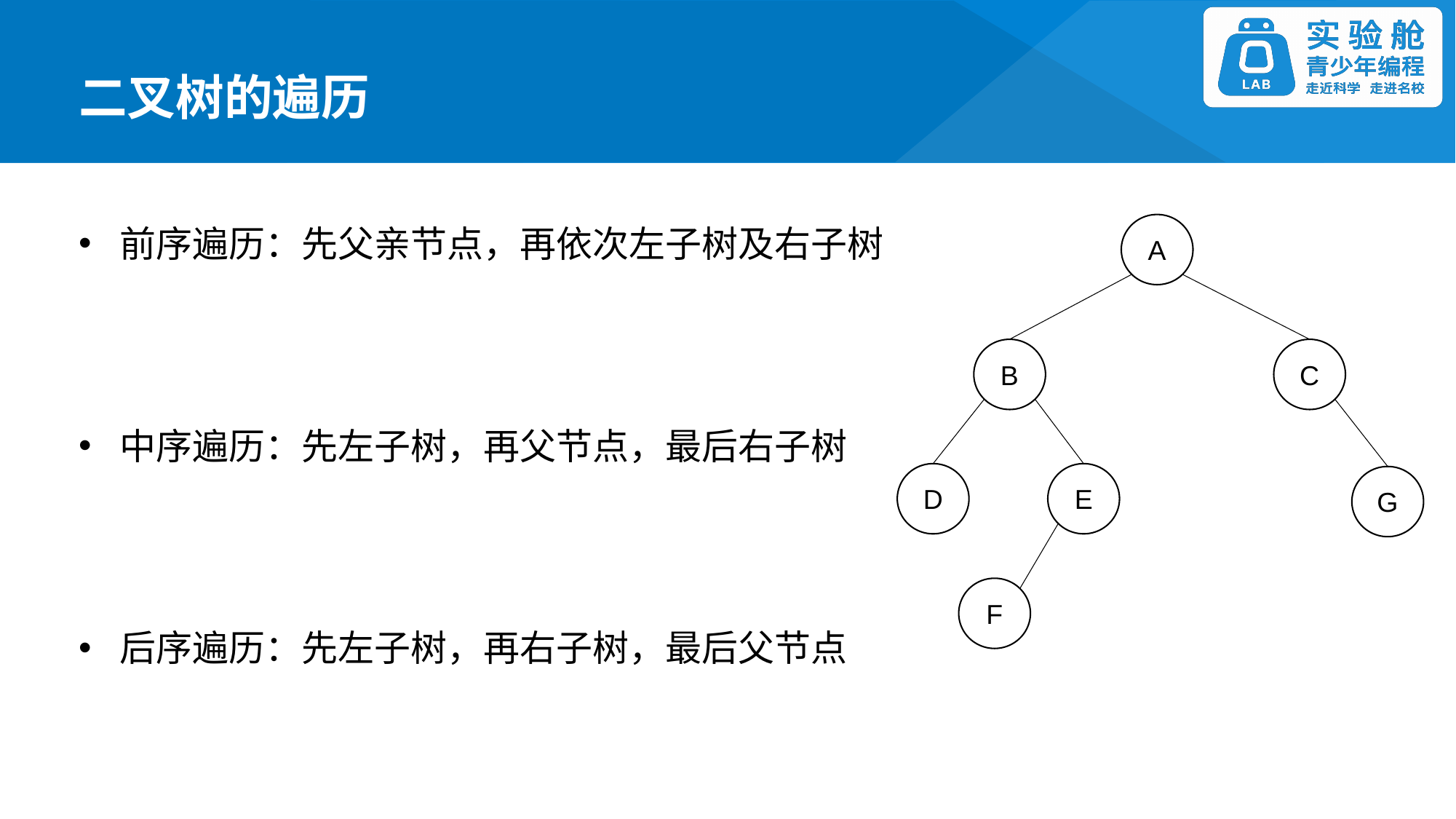

二叉树的遍历
前序遍历：先父亲节点，再依次左子树及右子树

中序遍历：先左子树，再父节点，最后右子树

后序遍历：先左子树，再右子树，最后父节点

A
B
C
D
E
G
F